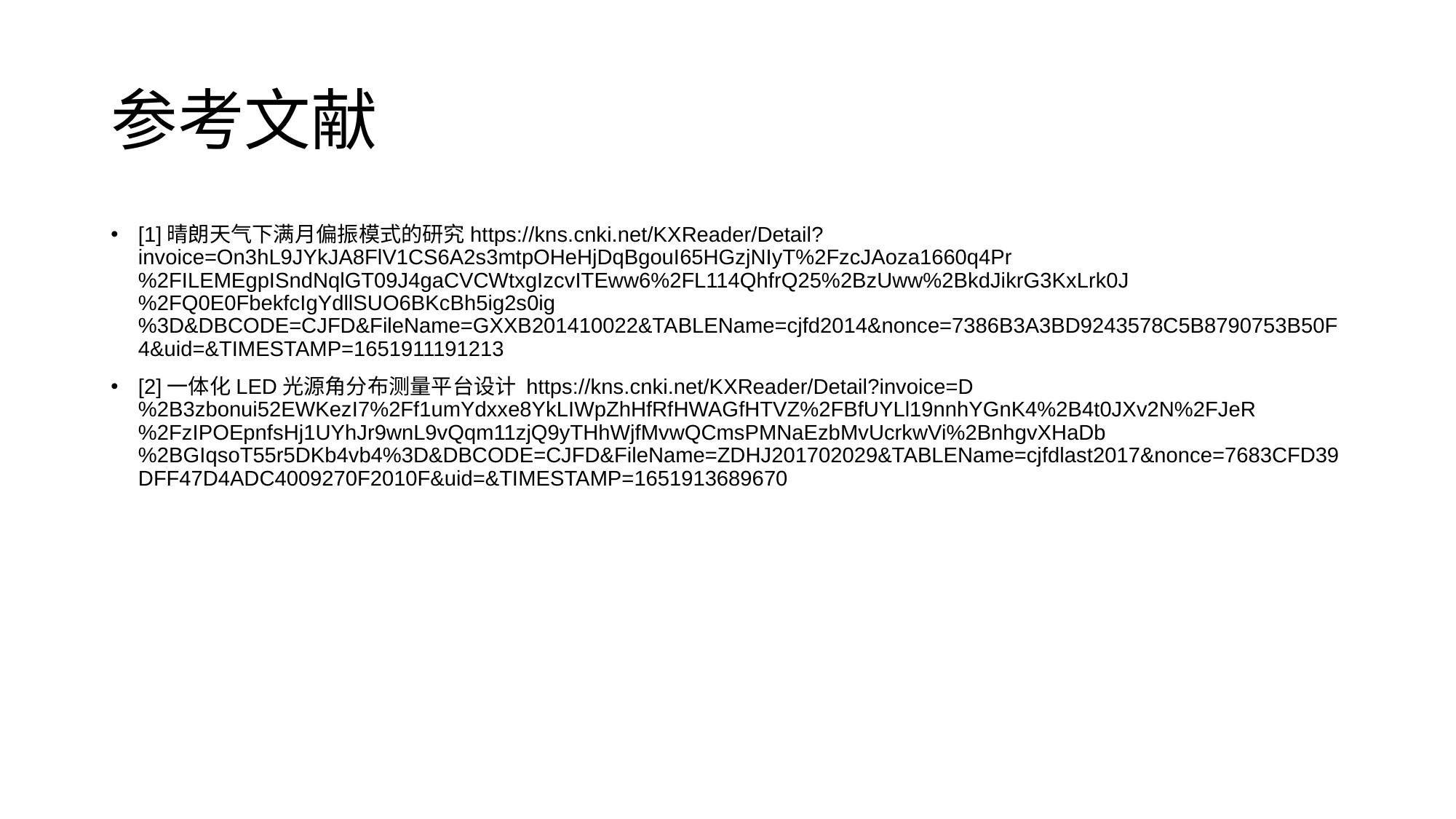

# 参考文献
[1]晴朗天气下满月偏振模式的研究https://kns.cnki.net/KXReader/Detail?invoice=On3hL9JYkJA8FlV1CS6A2s3mtpOHeHjDqBgouI65HGzjNIyT%2FzcJAoza1660q4Pr%2FILEMEgpISndNqlGT09J4gaCVCWtxgIzcvITEww6%2FL114QhfrQ25%2BzUww%2BkdJikrG3KxLrk0J%2FQ0E0FbekfcIgYdllSUO6BKcBh5ig2s0ig%3D&DBCODE=CJFD&FileName=GXXB201410022&TABLEName=cjfd2014&nonce=7386B3A3BD9243578C5B8790753B50F4&uid=&TIMESTAMP=1651911191213
[2]一体化LED光源角分布测量平台设计 https://kns.cnki.net/KXReader/Detail?invoice=D%2B3zbonui52EWKezI7%2Ff1umYdxxe8YkLIWpZhHfRfHWAGfHTVZ%2FBfUYLl19nnhYGnK4%2B4t0JXv2N%2FJeR%2FzIPOEpnfsHj1UYhJr9wnL9vQqm11zjQ9yTHhWjfMvwQCmsPMNaEzbMvUcrkwVi%2BnhgvXHaDb%2BGIqsoT55r5DKb4vb4%3D&DBCODE=CJFD&FileName=ZDHJ201702029&TABLEName=cjfdlast2017&nonce=7683CFD39DFF47D4ADC4009270F2010F&uid=&TIMESTAMP=1651913689670